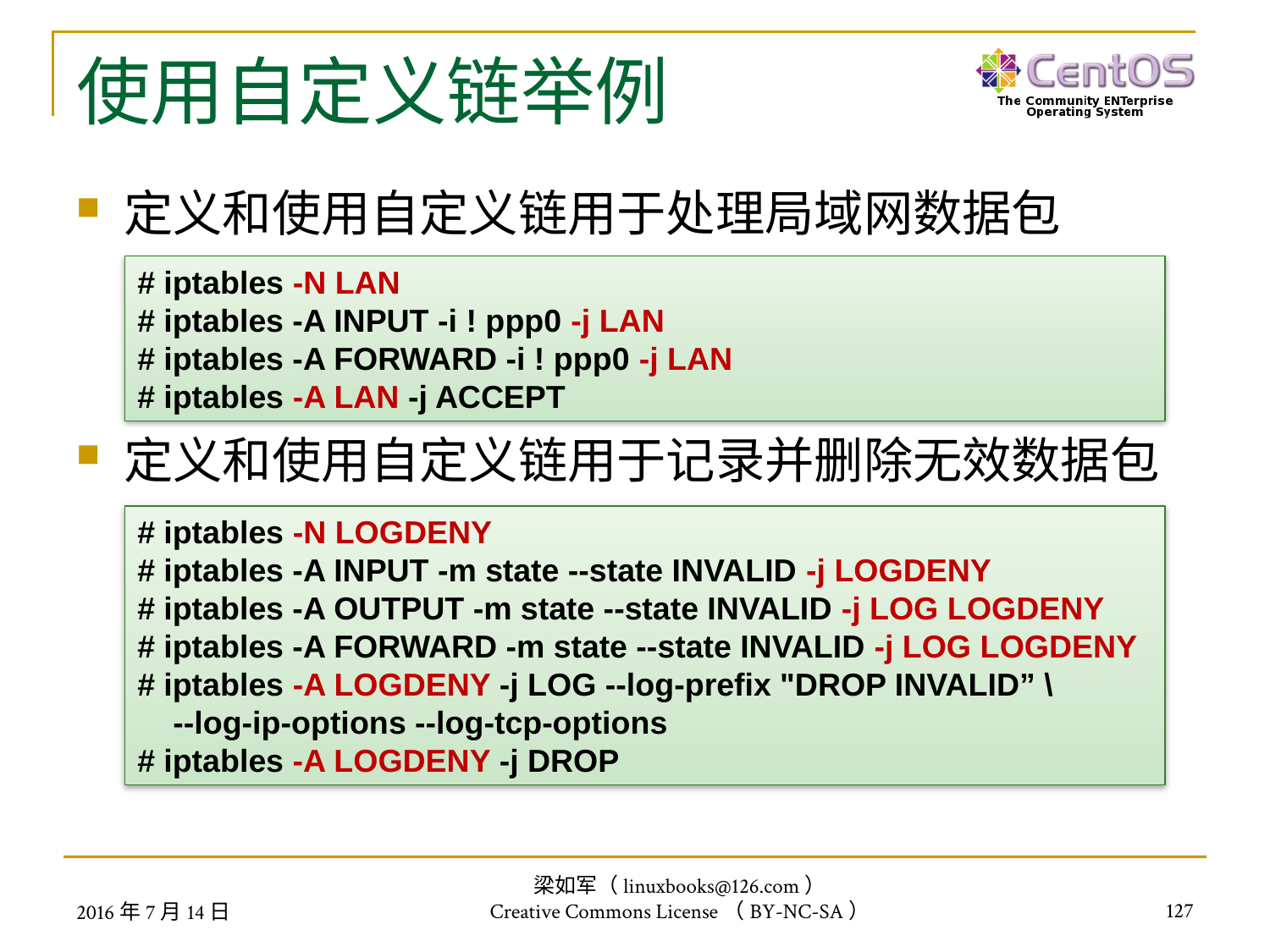

# 使用自定义链举例
定义和使用自定义链用于处理局域网数据包

定义和使用自定义链用于记录并删除无效数据包
# iptables -N LAN
# iptables -A INPUT -i ! ppp0 -j LAN
# iptables -A FORWARD -i ! ppp0 -j LAN
# iptables -A LAN -j ACCEPT
# iptables -N LOGDENY
# iptables -A INPUT -m state --state INVALID -j LOGDENY
# iptables -A OUTPUT -m state --state INVALID -j LOG LOGDENY
# iptables -A FORWARD -m state --state INVALID -j LOG LOGDENY
# iptables -A LOGDENY -j LOG --log-prefix "DROP INVALID” \
    --log-ip-options --log-tcp-options
# iptables -A LOGDENY -j DROP
梁如军（linuxbooks@126.com）
Creative Commons License（BY-NC-SA）
2016年7月14日
127